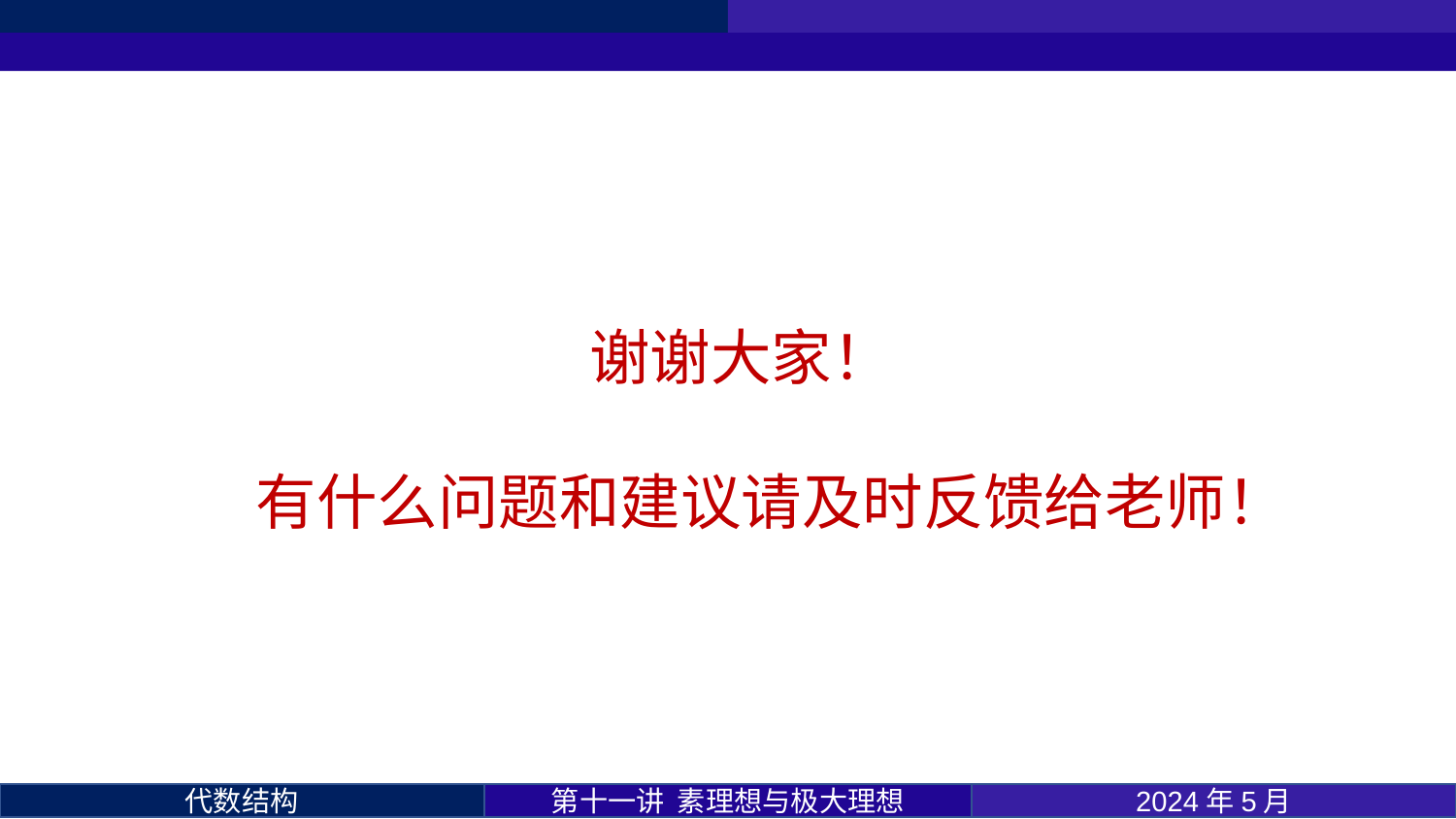

谢谢大家！
有什么问题和建议请及时反馈给老师！
第十一讲  素理想与极大理想
2024年5月
代数结构